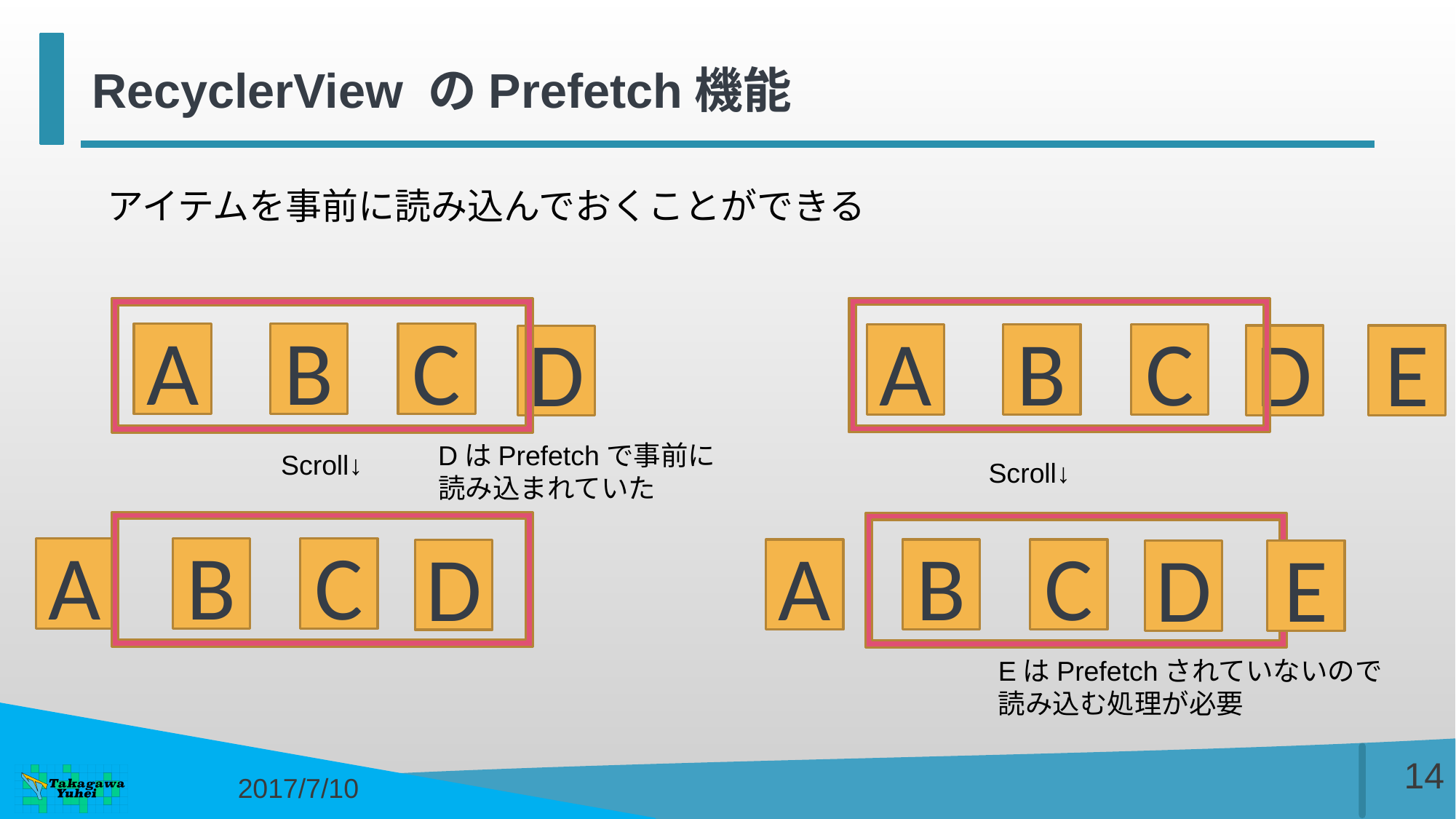

# RecyclerView のPrefetch機能
アイテムを事前に読み込んでおくことができる

A
B
C
A
B
C
D
E
D
DはPrefetchで事前に
読み込まれていた
Scroll↓
Scroll↓

A
B
C
A
B
C
D
D
E
EはPrefetchされていないので
読み込む処理が必要
14
2017/7/10